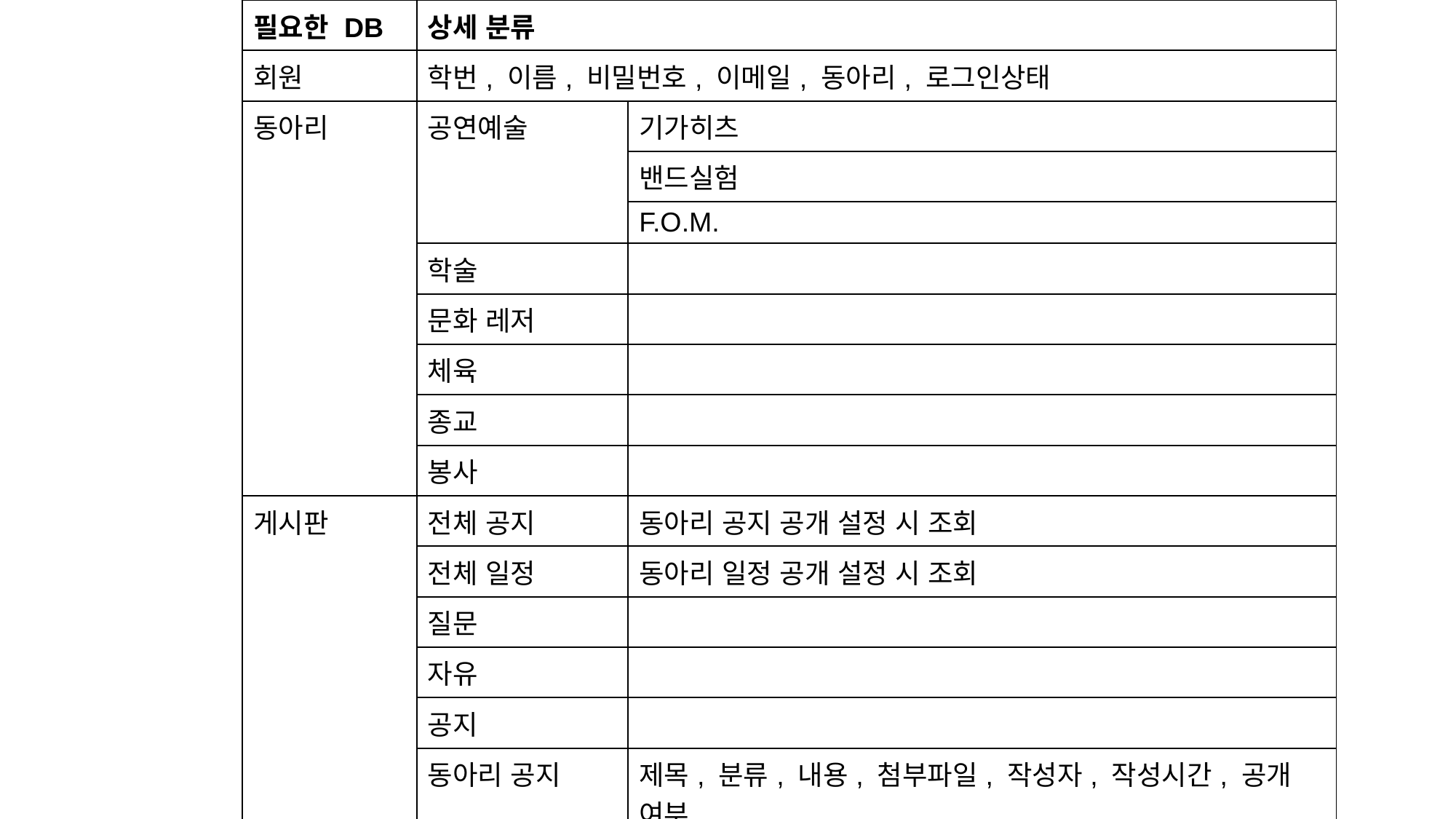

| 필요한 DB | 상세 분류 |  |
| --- | --- | --- |
| 회원 | 학번, 이름, 비밀번호, 이메일, 동아리, 로그인상태 |  |
| 동아리 | 공연예술 | 기가히츠 |
|  |  | 밴드실험 |
|  |  | F.O.M. |
|  | 학술 |  |
|  | 문화 레저 |  |
|  | 체육 |  |
|  | 종교 |  |
|  | 봉사 |  |
| 게시판 | 전체 공지 | 동아리 공지 공개 설정 시 조회 |
|  | 전체 일정 | 동아리 일정 공개 설정 시 조회 |
|  | 질문 |  |
|  | 자유 |  |
|  | 공지 |  |
|  | 동아리 공지 | 제목, 분류, 내용, 첨부파일, 작성자, 작성시간, 공개 여부 |
|  | 동아리 일정 |  |
|  | 가입 신청 |  |
|  | 자료실 |  |